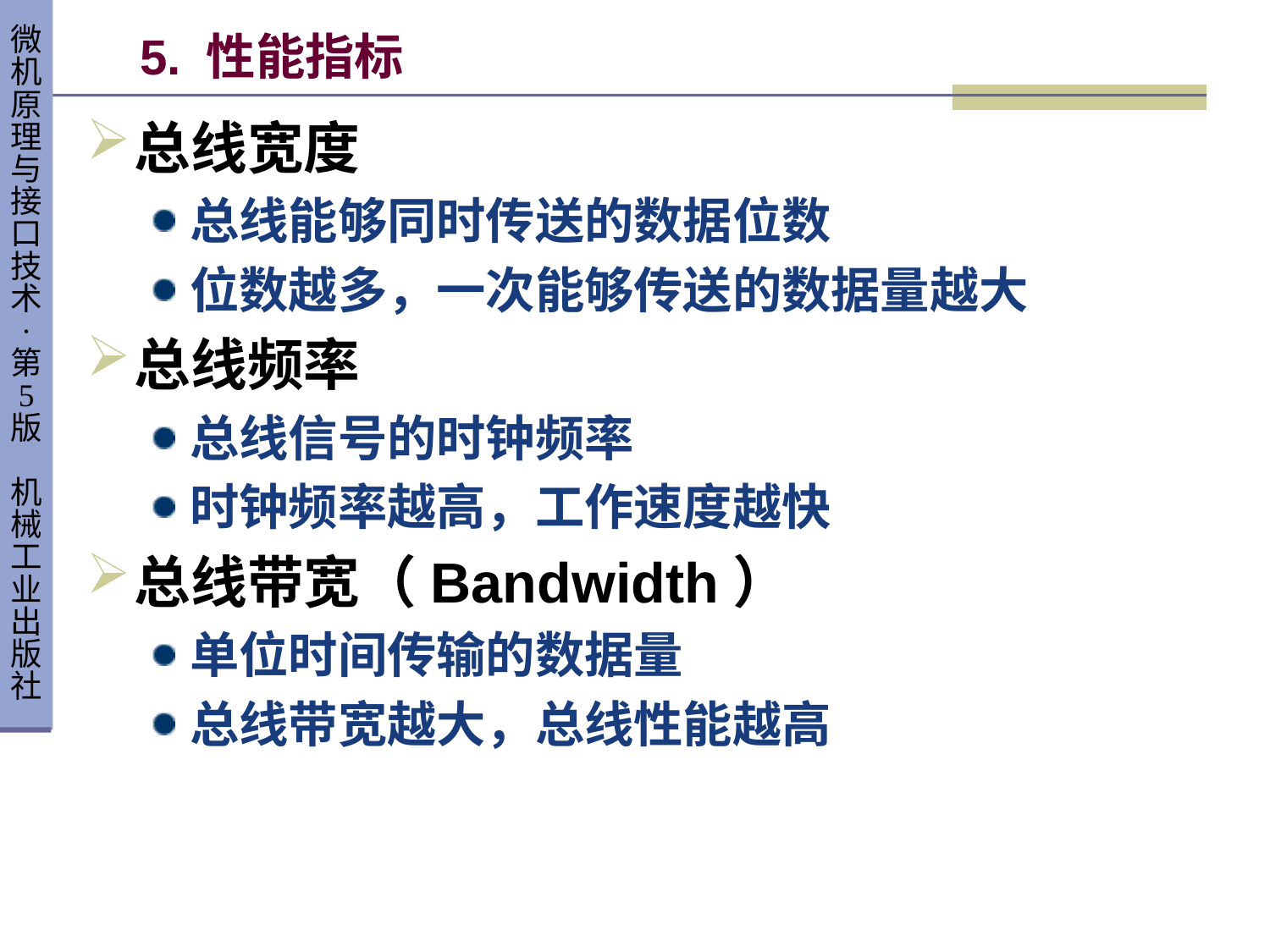

# 5. 性能指标
总线宽度
总线能够同时传送的数据位数
位数越多，一次能够传送的数据量越大
总线频率
总线信号的时钟频率
时钟频率越高，工作速度越快
总线带宽（Bandwidth）
单位时间传输的数据量
总线带宽越大，总线性能越高